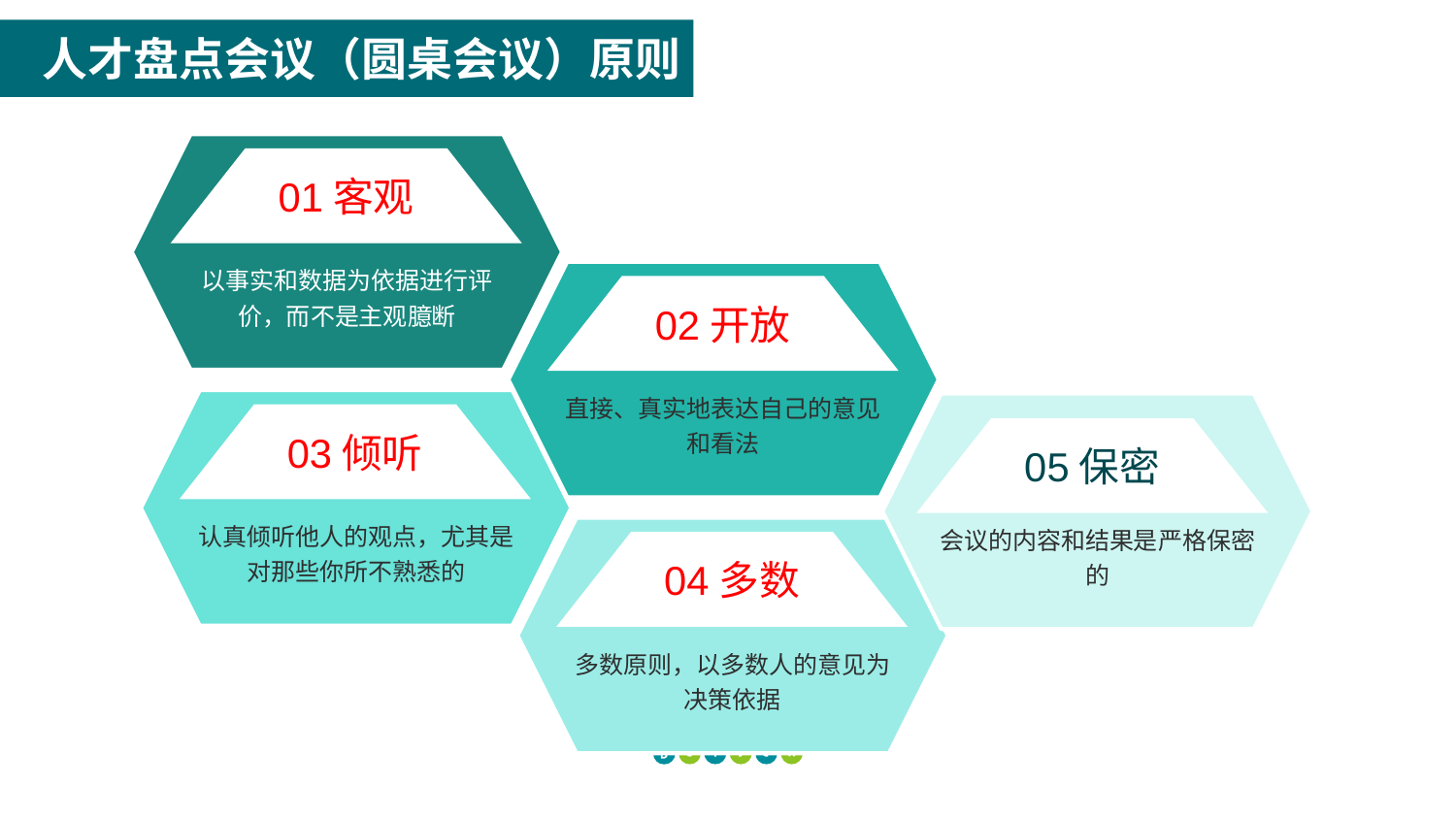

人才盘点会议（圆桌会议）原则
以事实和数据为依据进行评价，而不是主观臆断
01客观
直接、真实地表达自己的意见和看法
02开放
认真倾听他人的观点，尤其是对那些你所不熟悉的
会议的内容和结果是严格保密的
03倾听
05保密
多数原则，以多数人的意见为决策依据
04多数